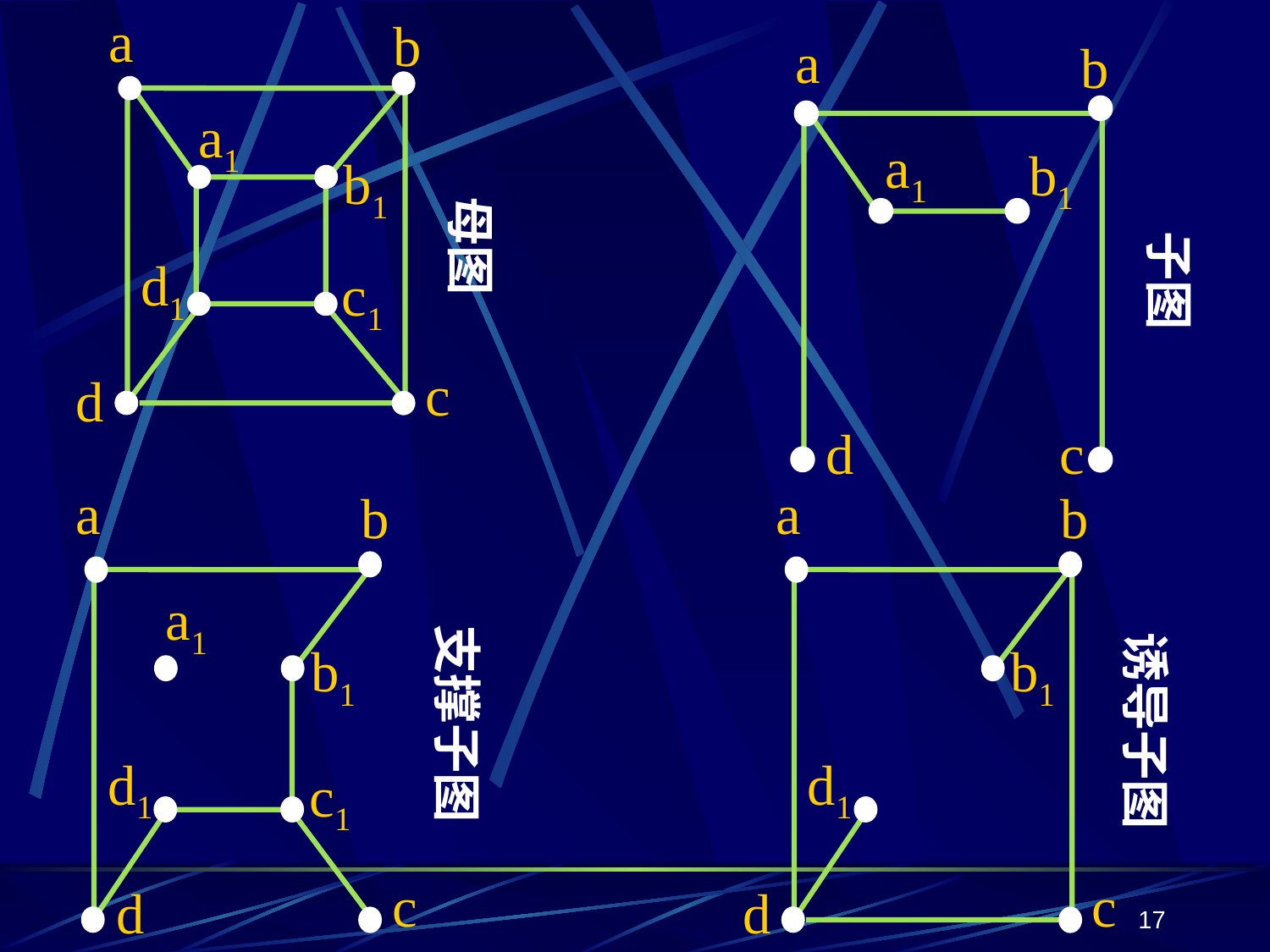

a
b

a1
b1
d1
c1
c
d
a
b

a1
b1

d
c

子图
母图
a
b

a1
b1

d1
c1

c
d

支撑子图
a
b

b1

d1

c
d

诱导子图
17